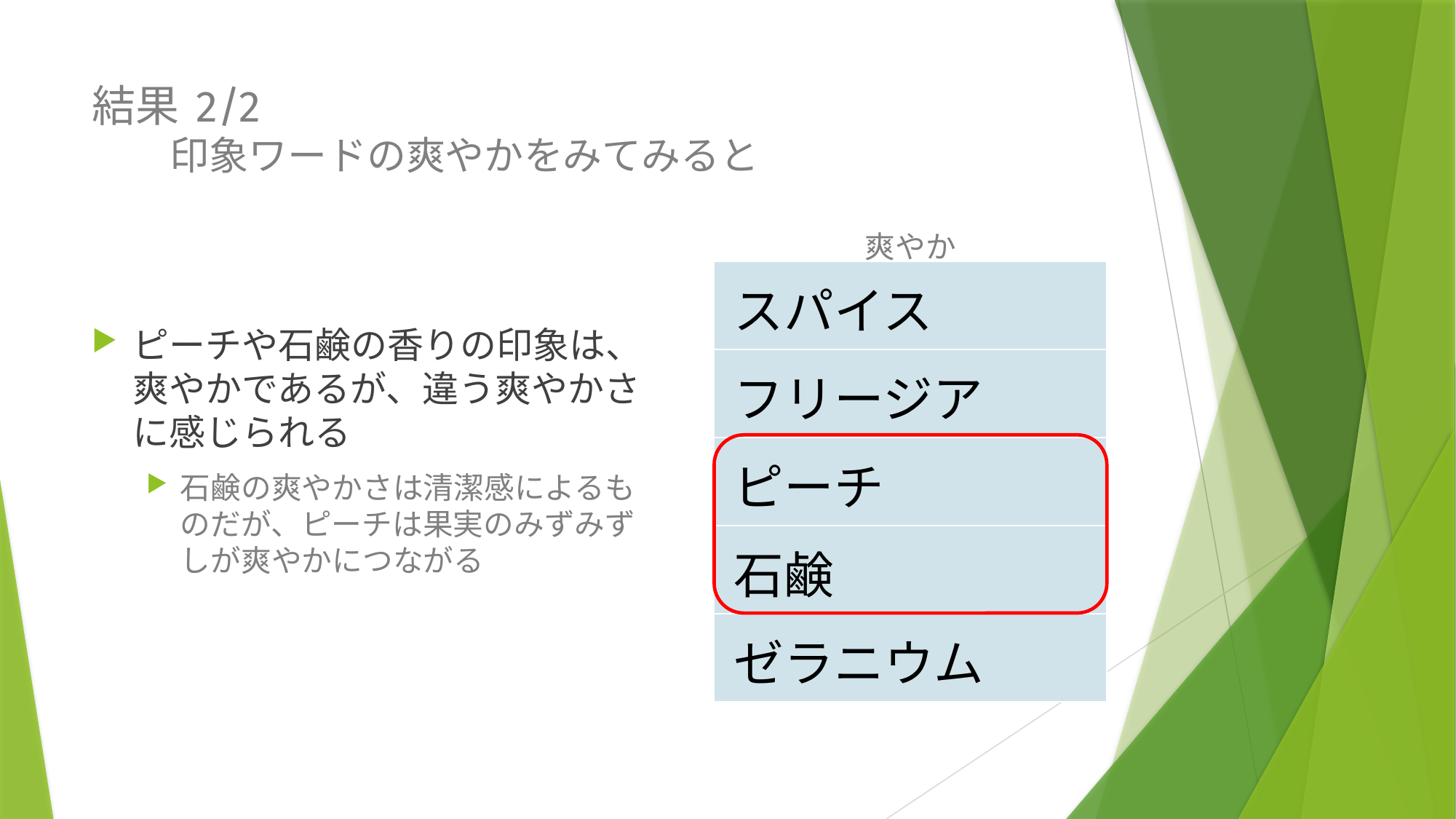

# 結果 2/2 印象ワードの爽やかをみてみると
爽やか

ピーチや石鹸の香りの印象は、爽やかであるが、違う爽やかさに感じられる
石鹸の爽やかさは清潔感によるものだが、ピーチは果実のみずみずしが爽やかにつながる
| スパイス |
| --- |
| フリージア |
| ピーチ |
| 石鹸 |
| ゼラニウム |